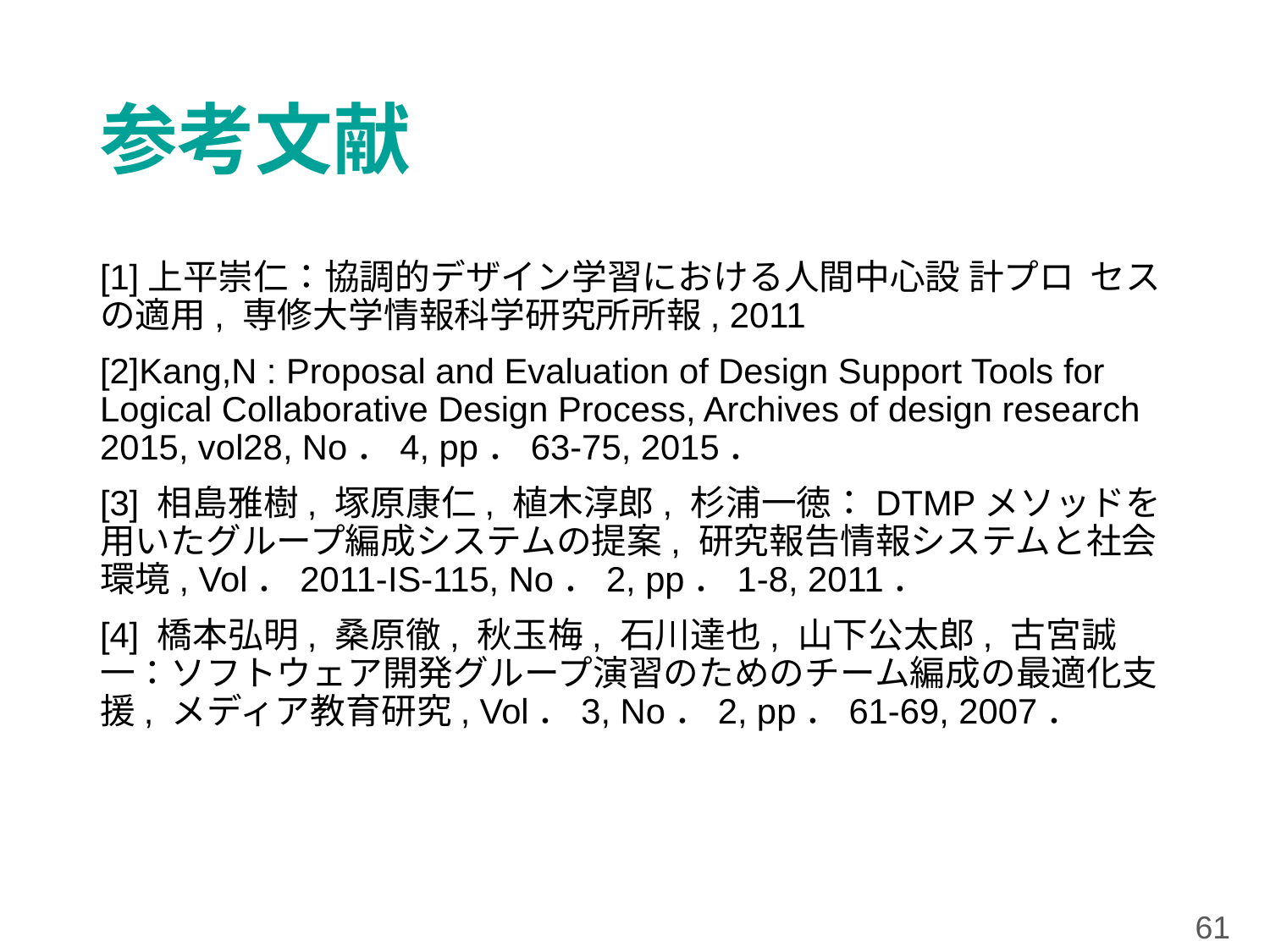

# 参考文献
[1]上平崇仁：協調的デザイン学習における人間中心設 計プロ  セスの適用, 専修大学情報科学研究所所報, 2011
[2]Kang,N : Proposal and Evaluation of Design Support Tools for Logical Collaborative Design Process, Archives of design research 2015, vol28, No．4, pp．63-75, 2015．
[3] 相島雅樹, 塚原康仁, 植木淳郎, 杉浦一徳：DTMPメソッドを用いたグループ編成システムの提案, 研究報告情報システムと社会環境, Vol．2011-IS-115, No．2, pp．1-8, 2011．
[4] 橋本弘明, 桑原徹, 秋玉梅, 石川達也, 山下公太郎, 古宮誠一：ソフトウェア開発グループ演習のためのチーム編成の最適化支援, メディア教育研究, Vol．3, No．2, pp．61-69, 2007．

61